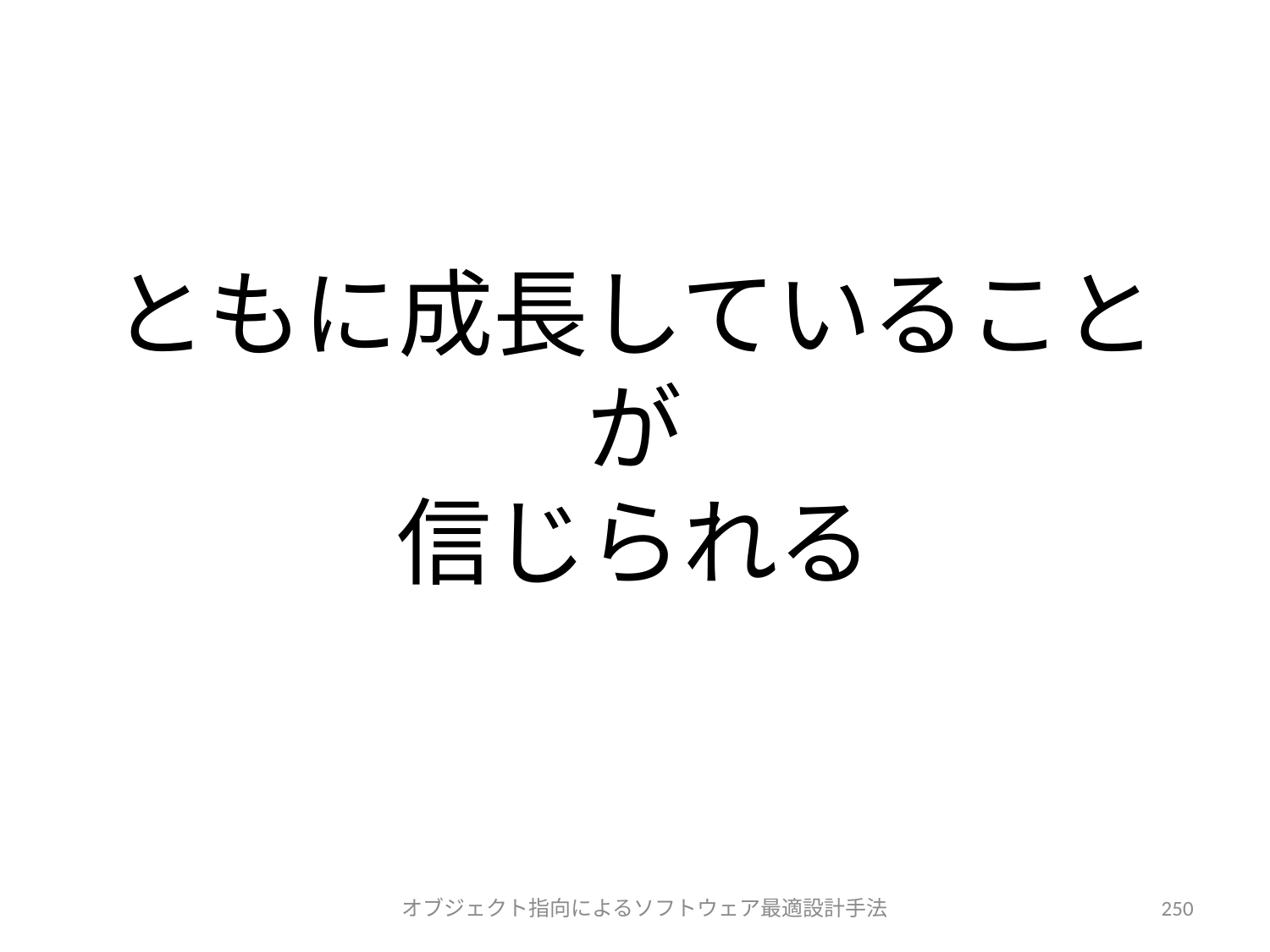

# ともに成長していることが 信じられる
オブジェクト指向によるソフトウェア最適設計手法
250